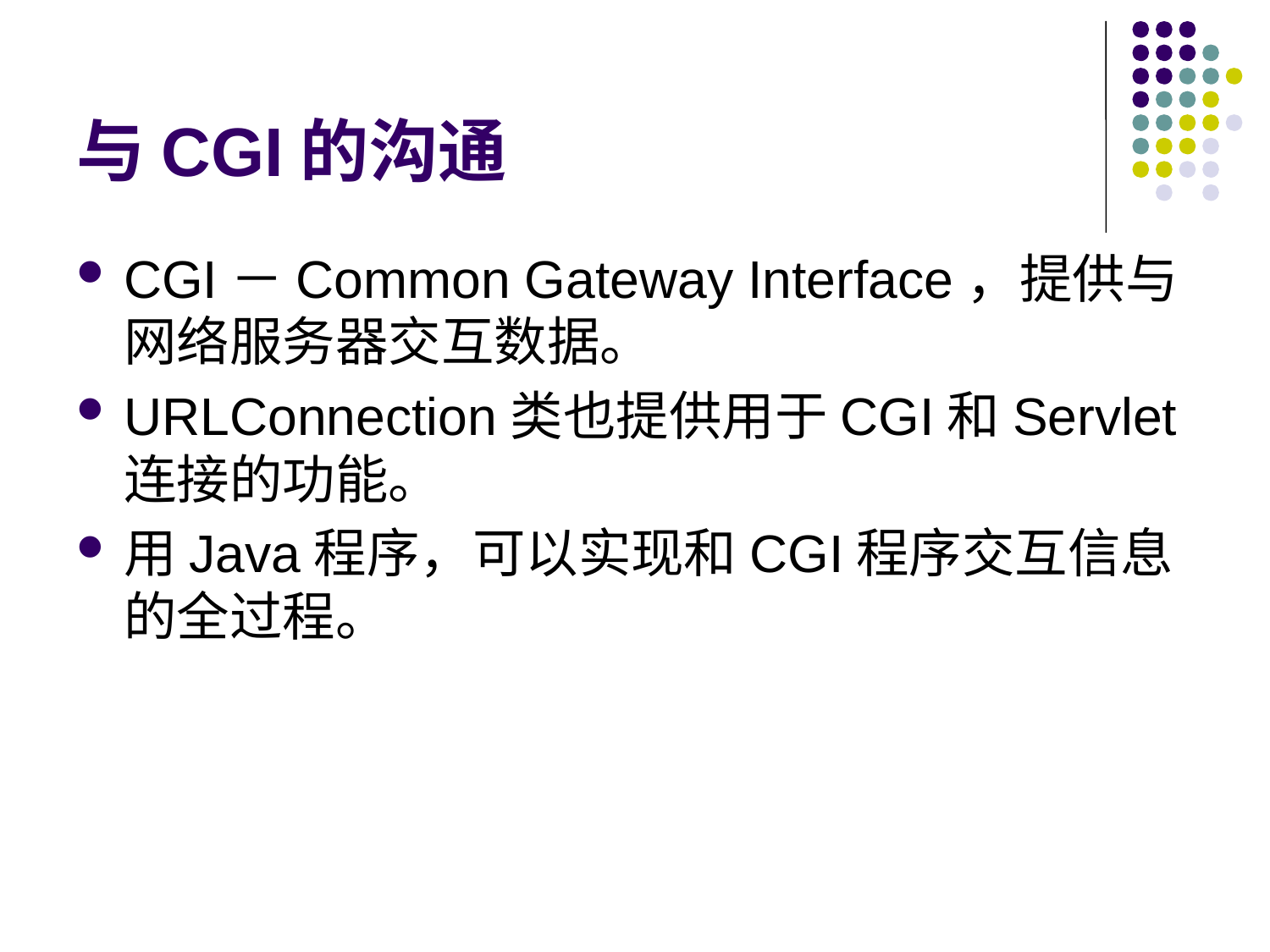

# 与CGI的沟通
CGI－Common Gateway Interface，提供与网络服务器交互数据。
URLConnection类也提供用于CGI和Servlet连接的功能。
用Java程序，可以实现和CGI程序交互信息的全过程。